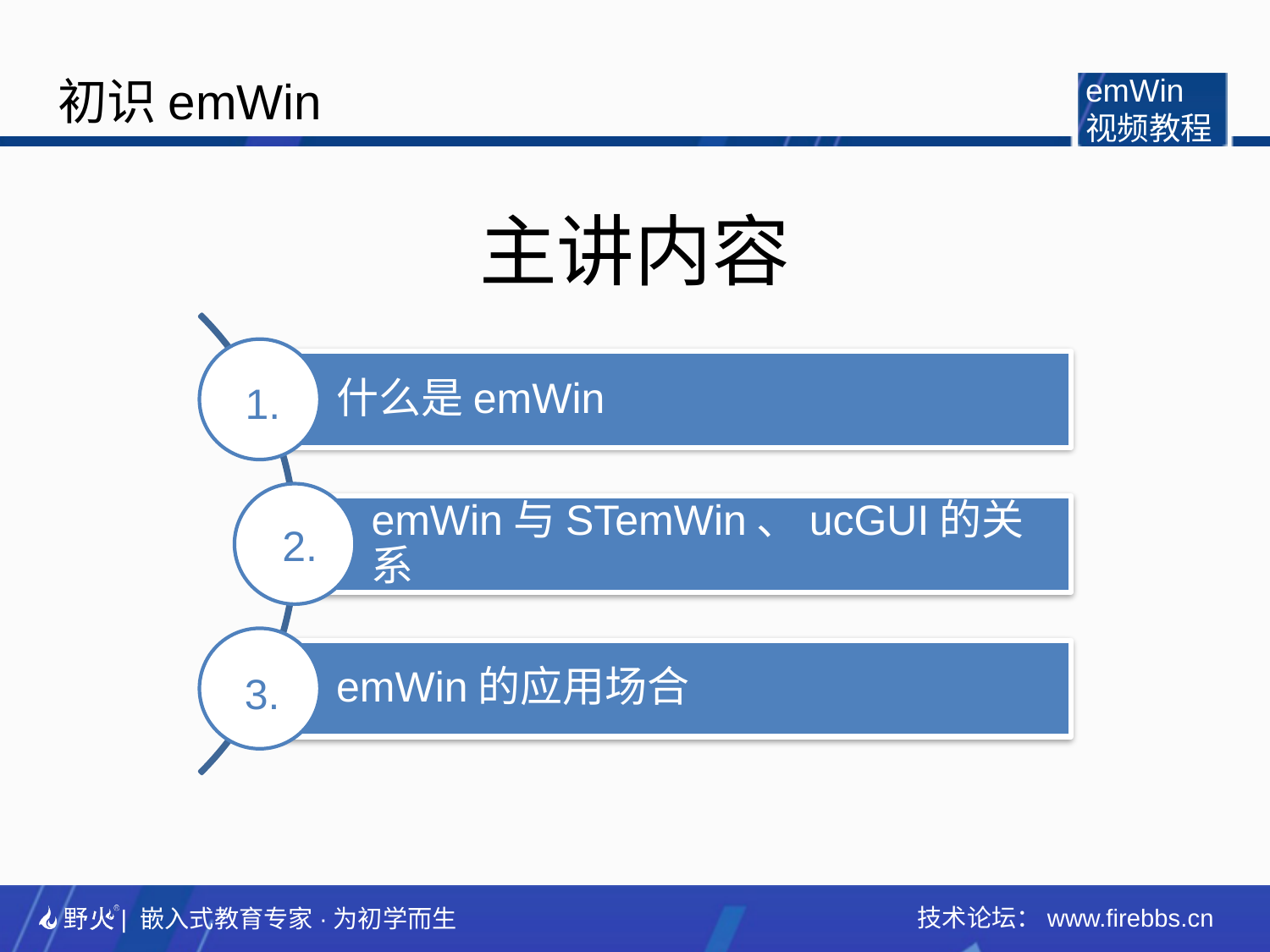

初识emWin
emWin
视频教程
主讲内容
什么是emWin
emWin与STemWin、ucGUI的关系
emWin的应用场合
1.
2.
3.